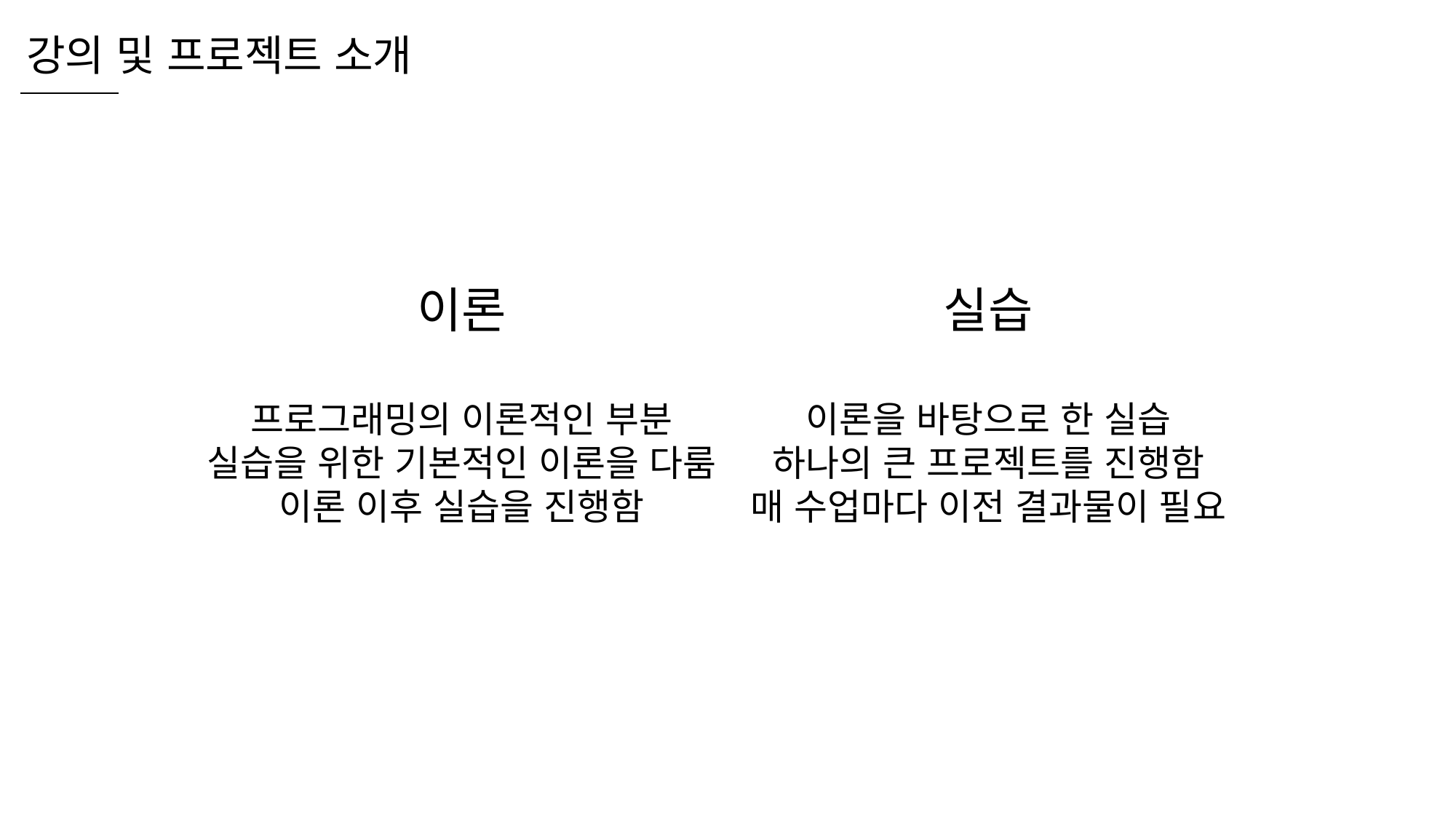

강의 및 프로젝트 소개
이론
실습
이론을 바탕으로 한 실습
하나의 큰 프로젝트를 진행함
매 수업마다 이전 결과물이 필요
프로그래밍의 이론적인 부분
실습을 위한 기본적인 이론을 다룸
이론 이후 실습을 진행함